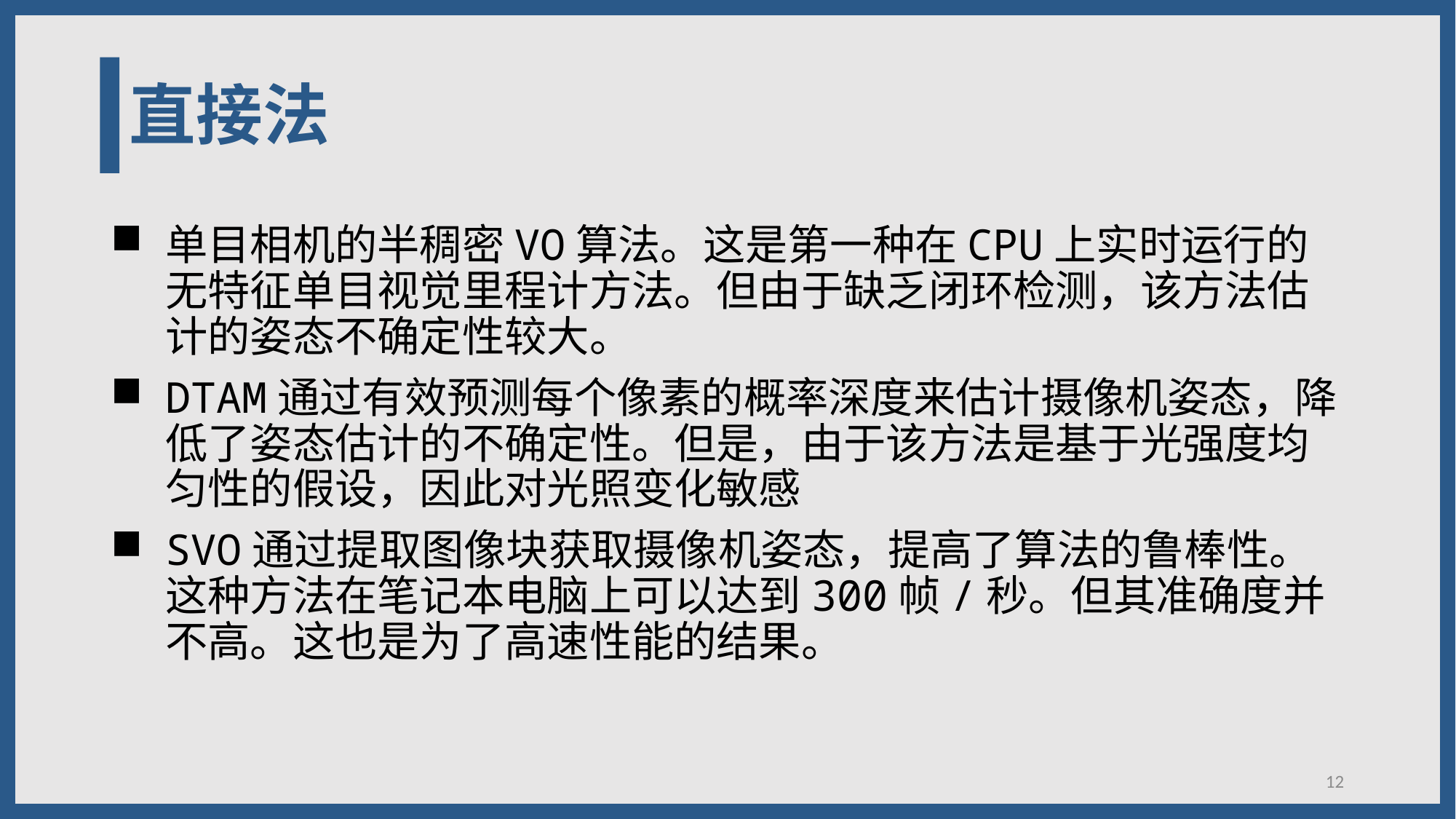

# 直接法
单目相机的半稠密VO算法。这是第一种在CPU上实时运行的无特征单目视觉里程计方法。但由于缺乏闭环检测，该方法估计的姿态不确定性较大。
DTAM通过有效预测每个像素的概率深度来估计摄像机姿态，降低了姿态估计的不确定性。但是，由于该方法是基于光强度均匀性的假设，因此对光照变化敏感
SVO通过提取图像块获取摄像机姿态，提高了算法的鲁棒性。这种方法在笔记本电脑上可以达到300帧/秒。但其准确度并不高。这也是为了高速性能的结果。
12